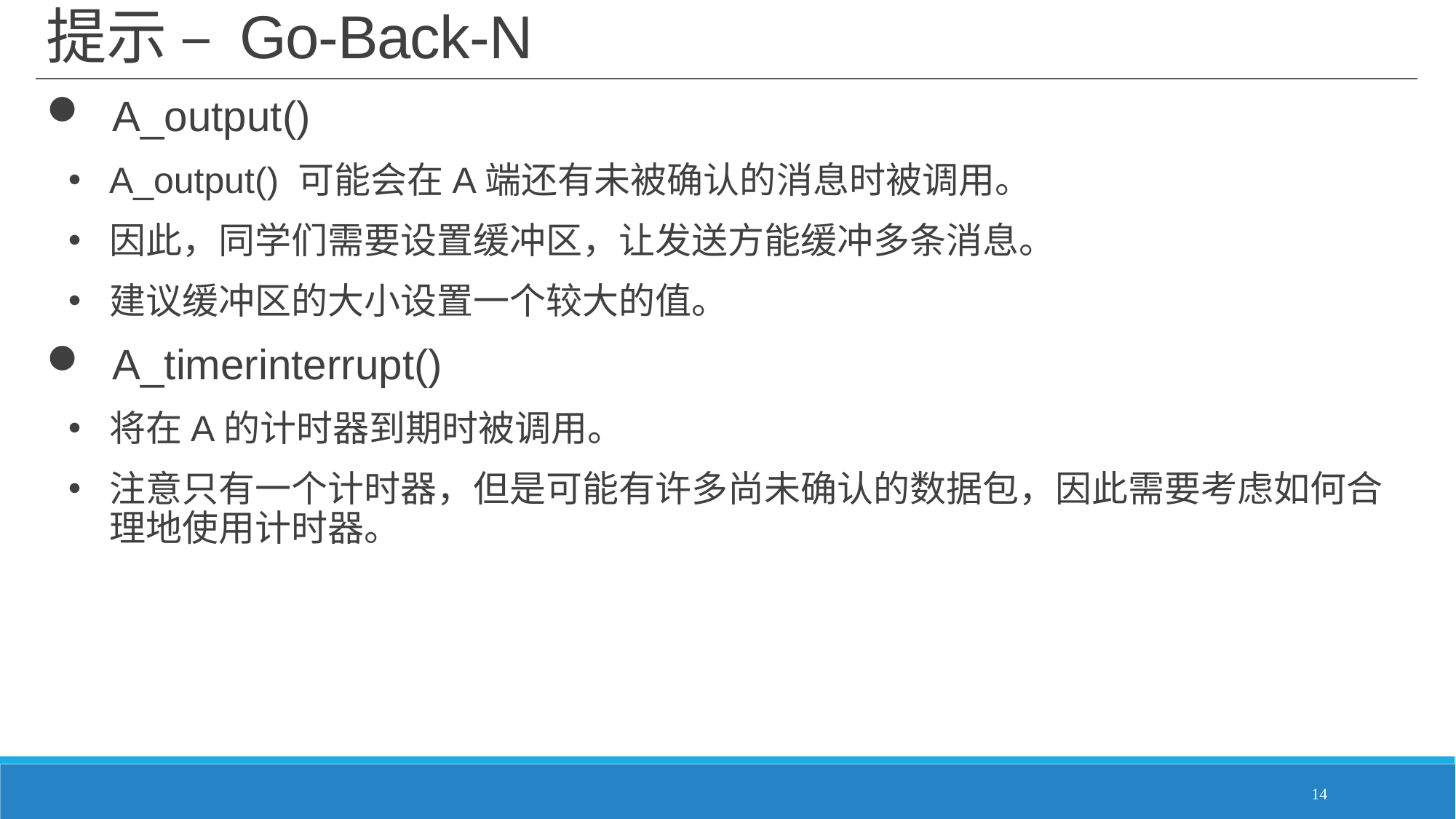

提示 – Go-Back-N
  A_output()
A_output() 可能会在A端还有未被确认的消息时被调用。
因此，同学们需要设置缓冲区，让发送方能缓冲多条消息。
建议缓冲区的大小设置一个较大的值。
  A_timerinterrupt()
将在A的计时器到期时被调用。
注意只有一个计时器，但是可能有许多尚未确认的数据包，因此需要考虑如何合理地使用计时器。

14